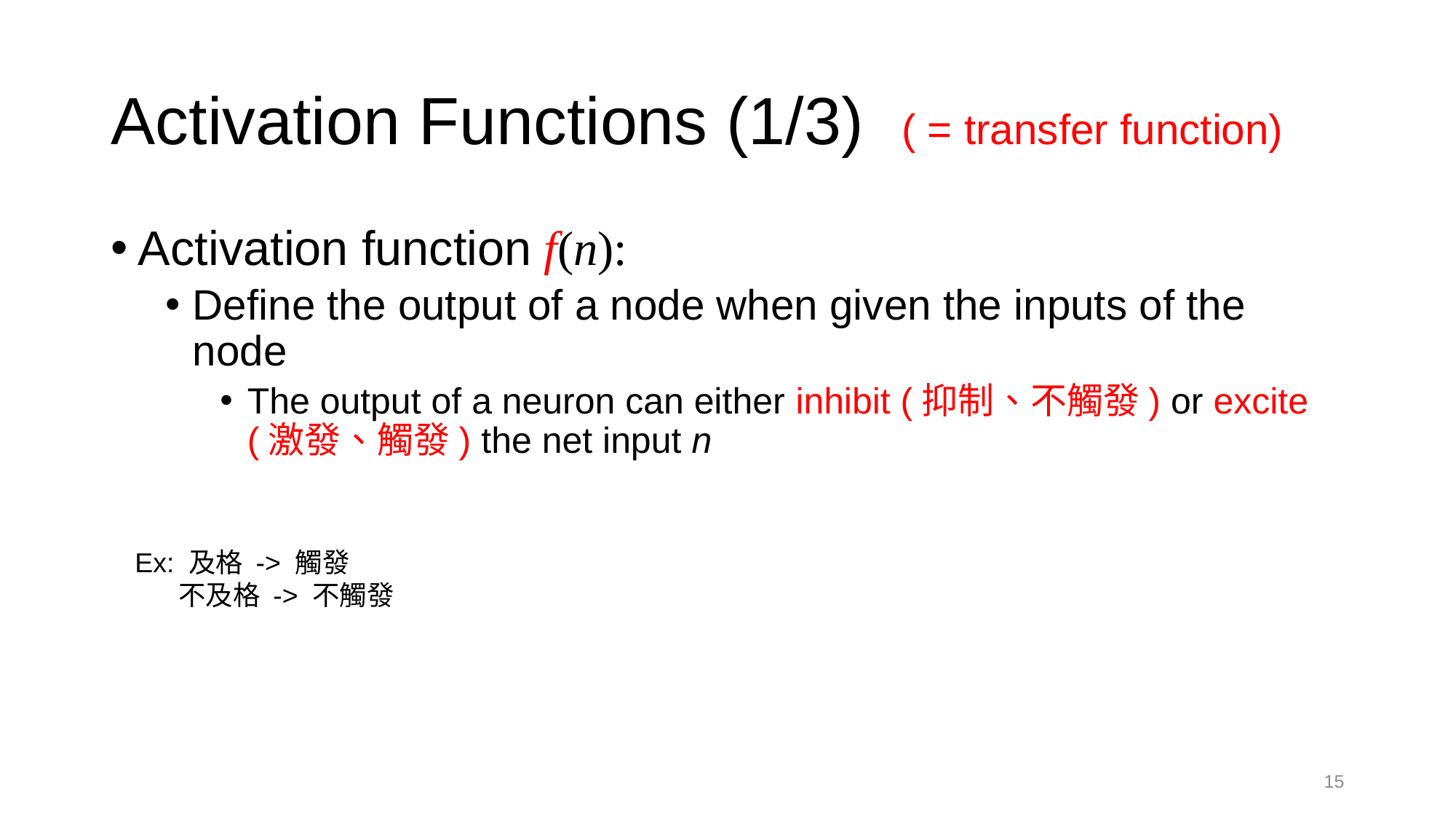

# Activation Functions (1/3)  ( = transfer function)
Activation function f(n):
Define the output of a node when given the inputs of the node
The output of a neuron can either inhibit (抑制、不觸發) or excite (激發、觸發) the net input n
Ex: 及格 -> 觸發
      不及格 -> 不觸發
15